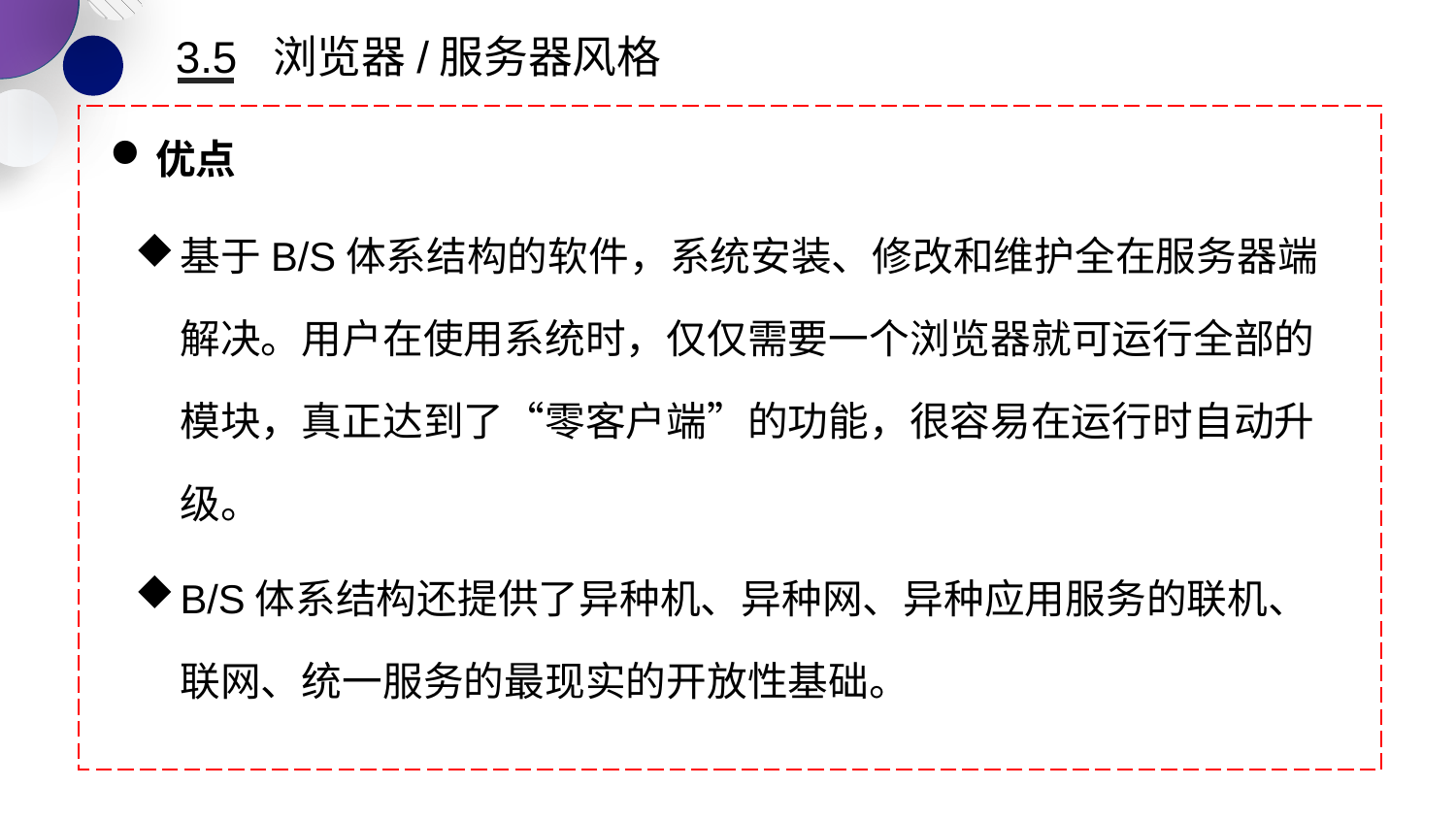

3.5  浏览器/服务器风格

优点
基于B/S体系结构的软件，系统安装、修改和维护全在服务器端解决。用户在使用系统时，仅仅需要一个浏览器就可运行全部的模块，真正达到了“零客户端”的功能，很容易在运行时自动升级。
B/S体系结构还提供了异种机、异种网、异种应用服务的联机、联网、统一服务的最现实的开放性基础。